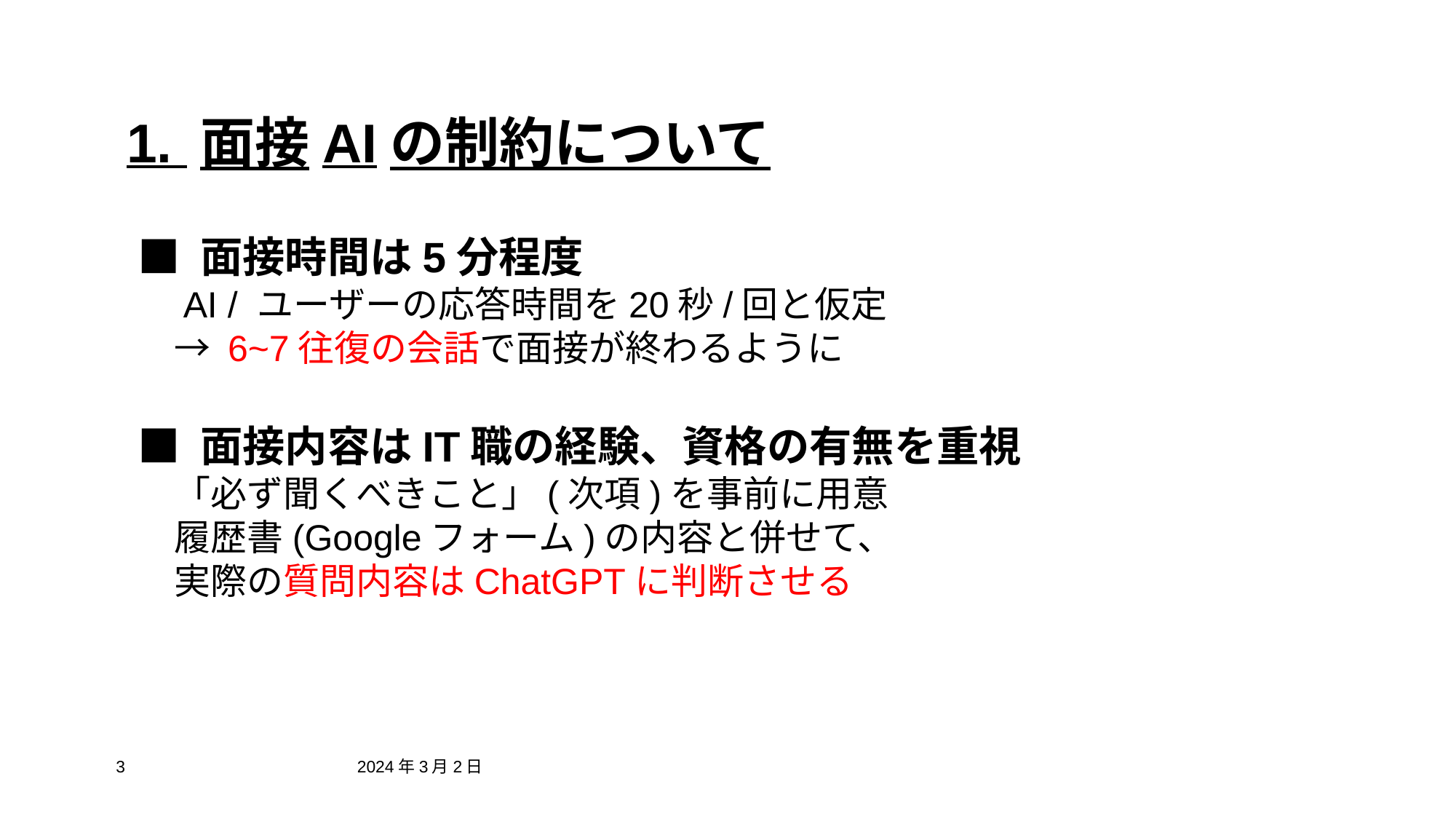

1. 面接AIの制約について
■ 面接時間は5分程度
　AI / ユーザーの応答時間を20秒/回と仮定
　→ 6~7往復の会話で面接が終わるように

■ 面接内容はIT職の経験、資格の有無を重視
　「必ず聞くべきこと」(次項)を事前に用意
　履歴書(Googleフォーム)の内容と併せて、
　実際の質問内容はChatGPTに判断させる
3
2024年3月2日